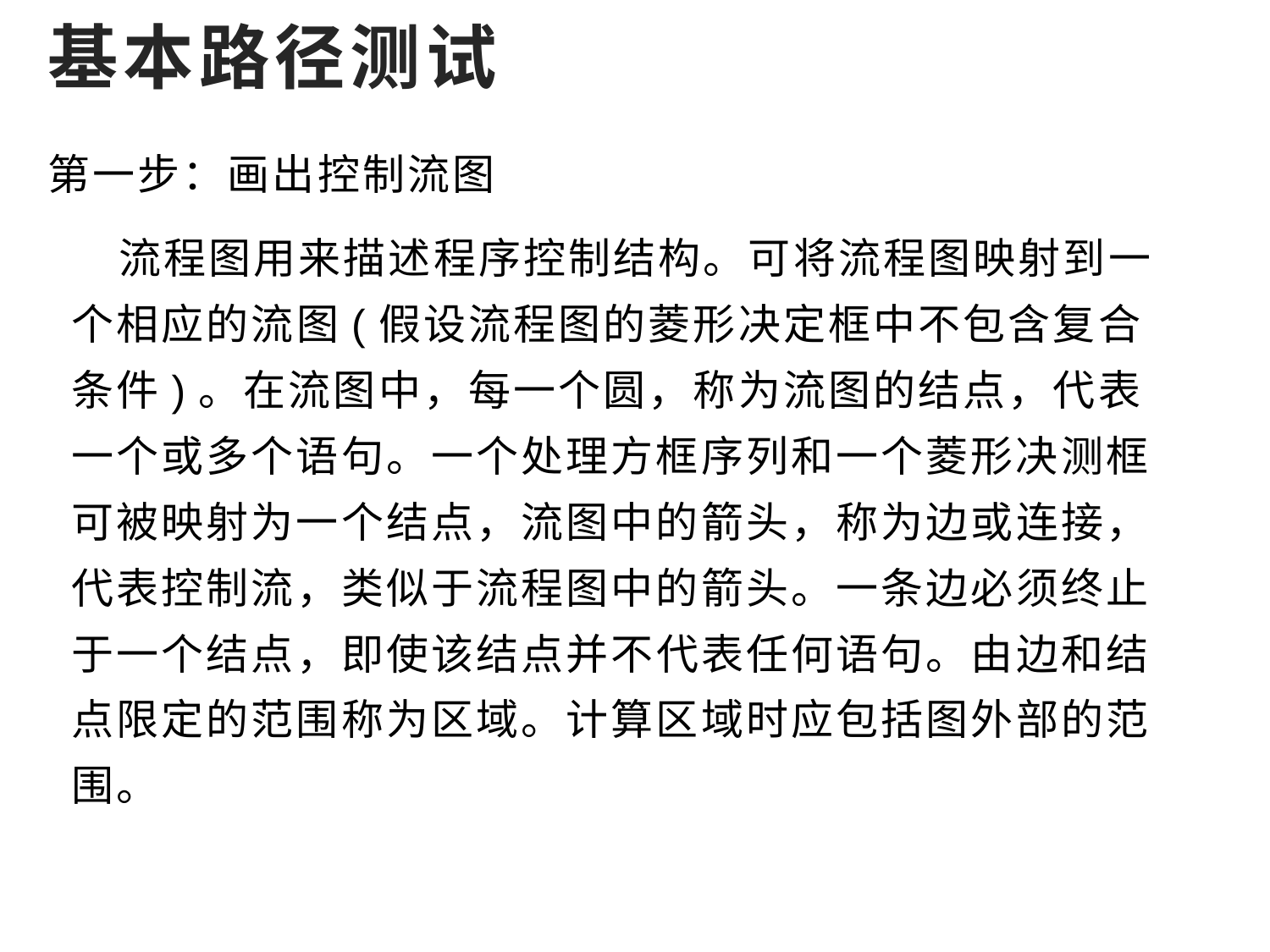

基本路径测试
第一步：画出控制流图
     流程图用来描述程序控制结构。可将流程图映射到一个相应的流图(假设流程图的菱形决定框中不包含复合条件)。在流图中，每一个圆，称为流图的结点，代表一个或多个语句。一个处理方框序列和一个菱形决测框可被映射为一个结点，流图中的箭头，称为边或连接，代表控制流，类似于流程图中的箭头。一条边必须终止于一个结点，即使该结点并不代表任何语句。由边和结点限定的范围称为区域。计算区域时应包括图外部的范围。